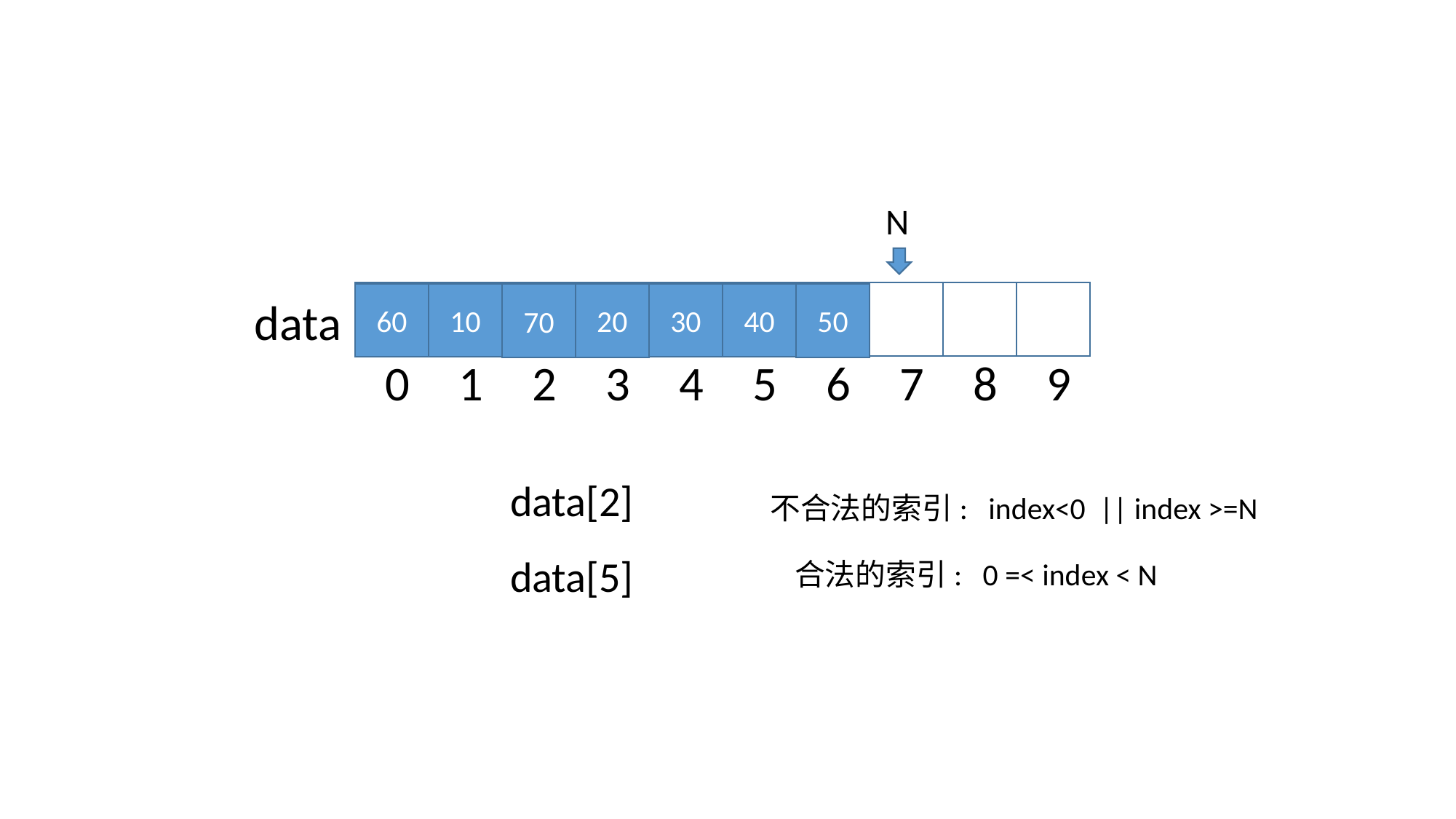

N

60
10
30
40
40
20
50
70
data
 0
 1
 2
 3
 4
 5
 6
 7
 8
 9
data[2]
不合法的索引:   index<0  || index >=N
data[5]
合法的索引:   0 =< index < N